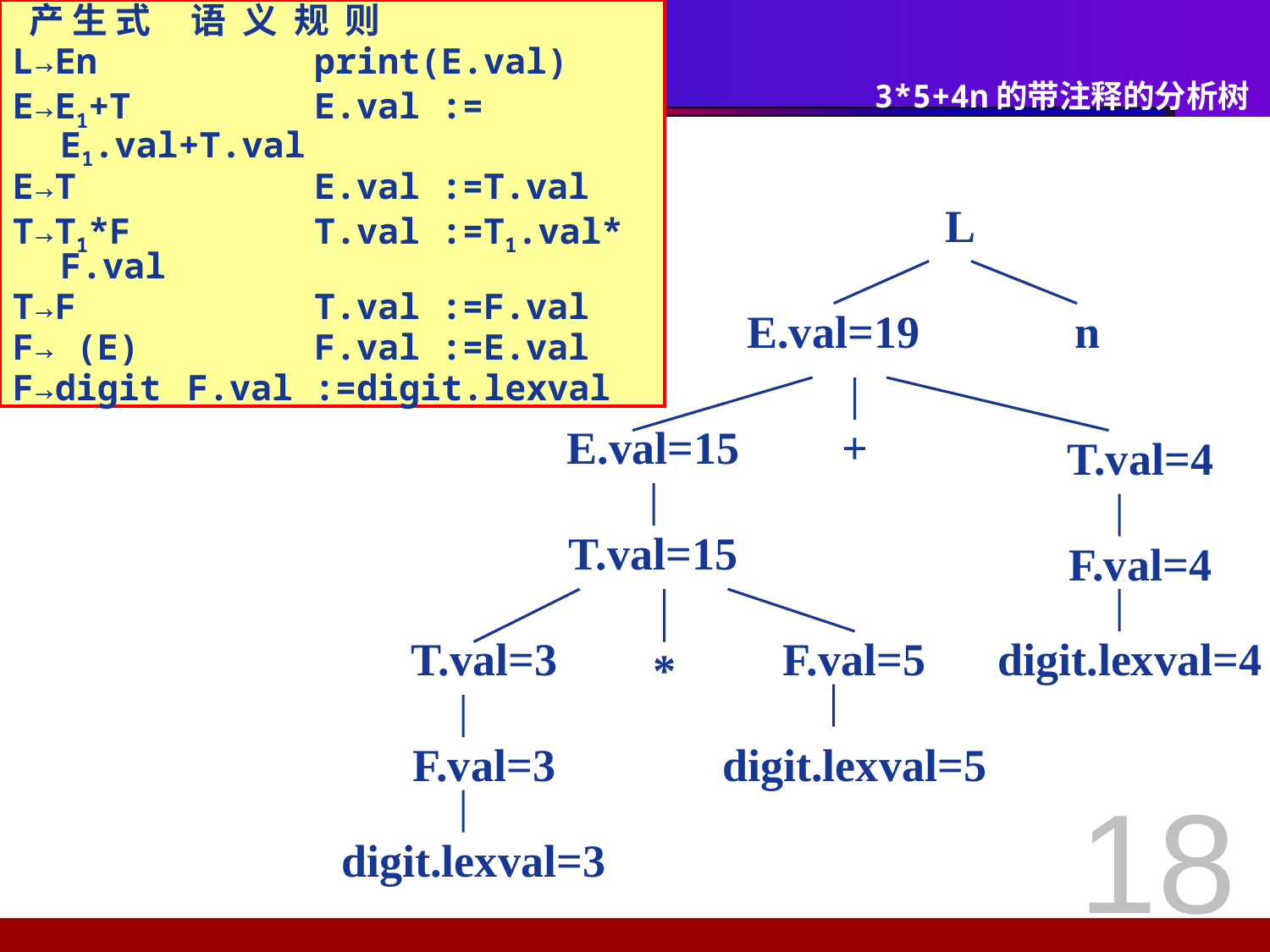

产 生 式     语  义  规  则
L→En        	print(E.val)
E→E1+T    	E.val := E1.val+T.val
E→T       	E.val :=T.val
T→T1*F    	T.val :=T1.val* F.val
T→F 	   	T.val :=F.val
F→ (E)    	F.val :=E.val
F→digit	F.val :=digit.lexval
# 3*5+4n的带注释的分析树
L

E.val=19
n

E.val=15
+
T.val=4

T.val=15
F.val=4

T.val=3
F.val=5
digit.lexval=4
*

F.val=3
digit.lexval=5
18

digit.lexval=3